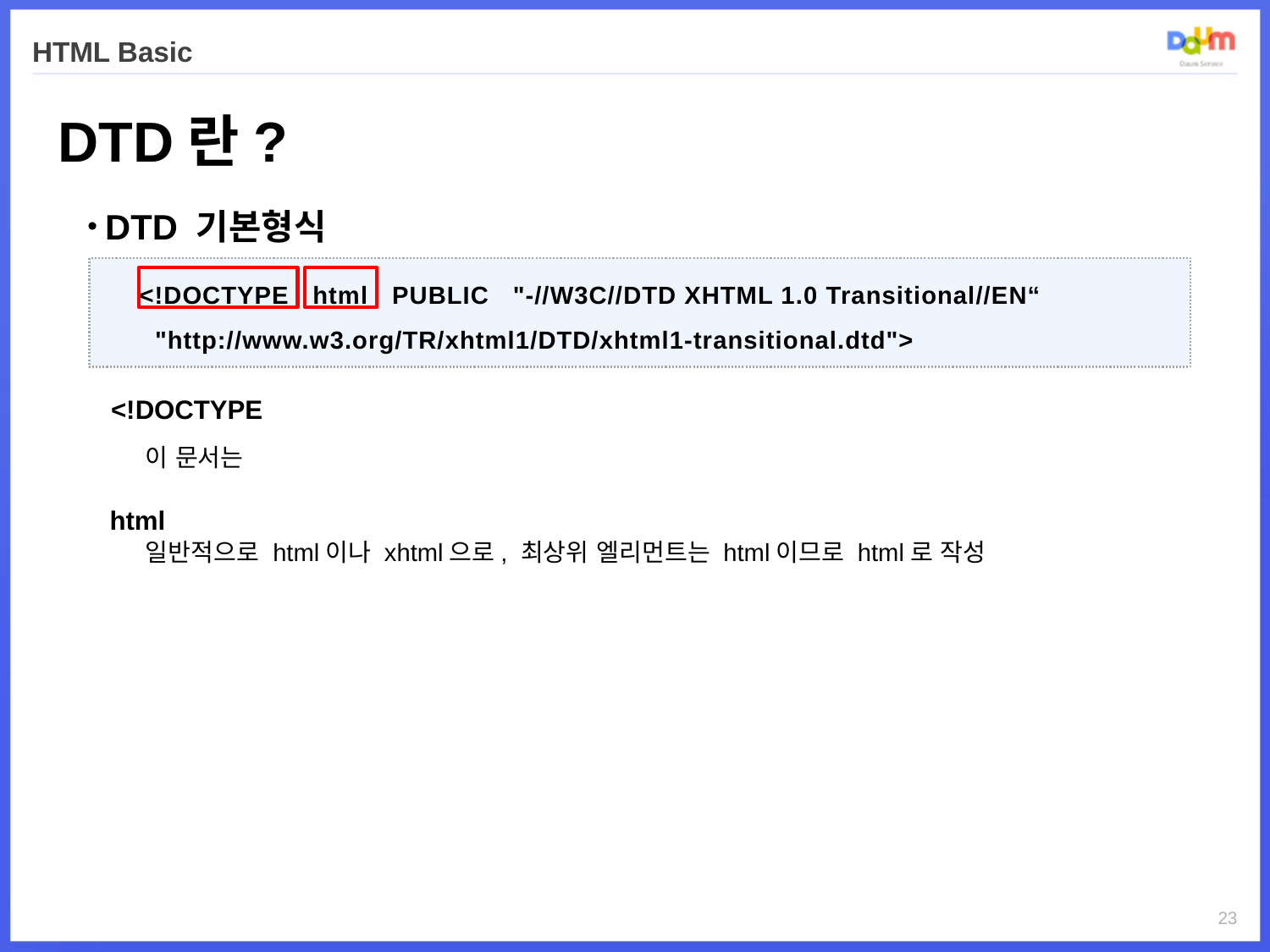

# HTML Basic
DTD란?
 DTD 기본형식

   <!DOCTYPE
       이 문서는
   html 
       일반적으로 html이나 xhtml으로, 최상위 엘리먼트는 html이므로 html로 작성
<!DOCTYPE   html   PUBLIC   "-//W3C//DTD XHTML 1.0 Transitional//EN“
  "http://www.w3.org/TR/xhtml1/DTD/xhtml1-transitional.dtd">

23